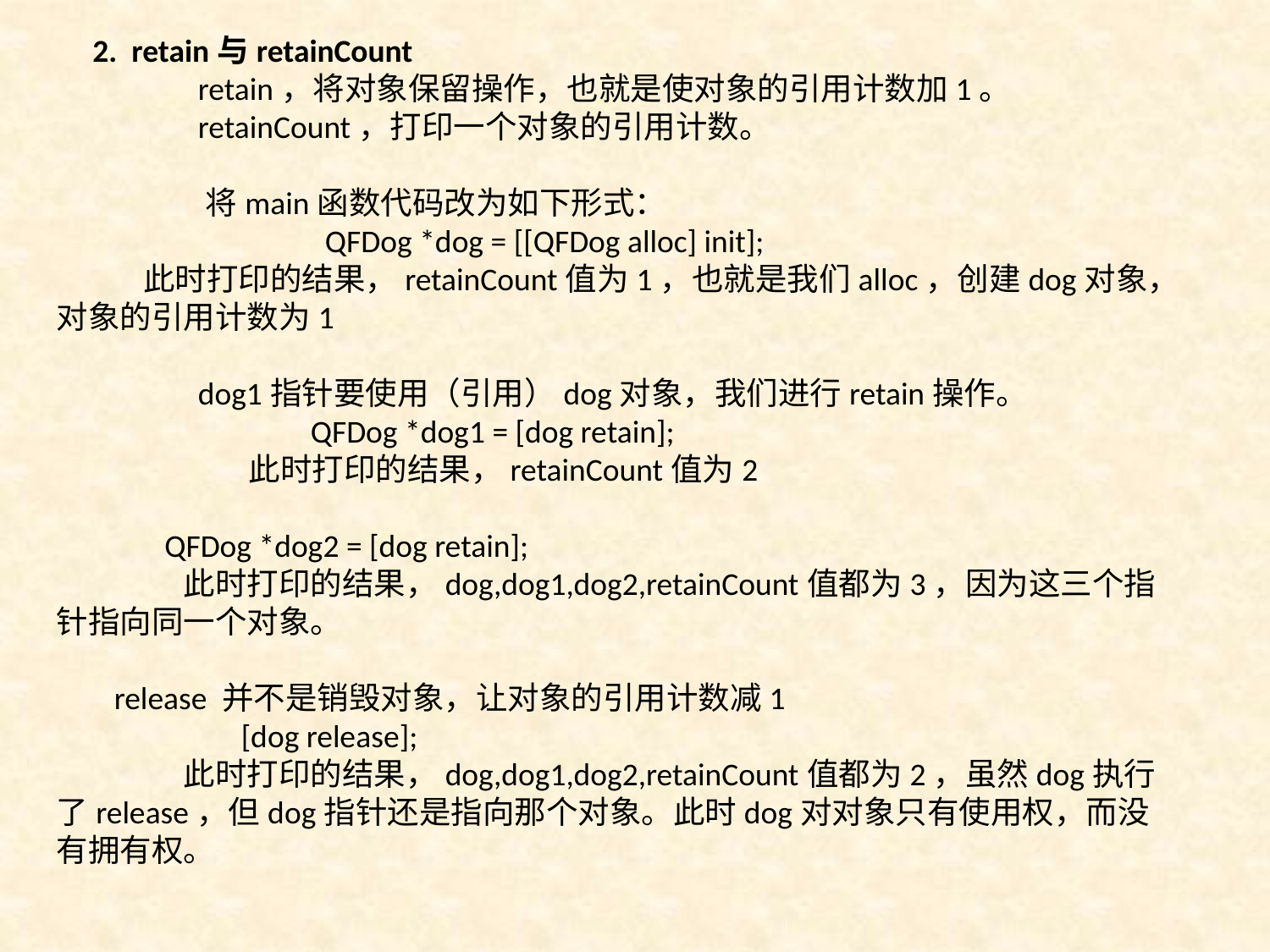

2.  retain与retainCount
	  retain，将对象保留操作，也就是使对象的引用计数加1。
	  retainCount，打印一个对象的引用计数。

	  将main函数代码改为如下形式：
	        	  QFDog *dog = [[QFDog alloc] init];
           此时打印的结果，retainCount值为1，也就是我们alloc，创建dog对象，对象的引用计数为1

        	  dog1指针要使用（引用）dog对象，我们进行retain操作。
		QFDog *dog1 = [dog retain];
	        此时打印的结果，retainCount值为2

               QFDog *dog2 = [dog retain];
	此时打印的结果，dog,dog1,dog2,retainCount值都为3，因为这三个指针指向同一个对象。

        release 并不是销毁对象，让对象的引用计数减1
        	        [dog release];
	此时打印的结果，dog,dog1,dog2,retainCount值都为2，虽然dog执行了release，但dog指针还是指向那个对象。此时dog对对象只有使用权，而没有拥有权。